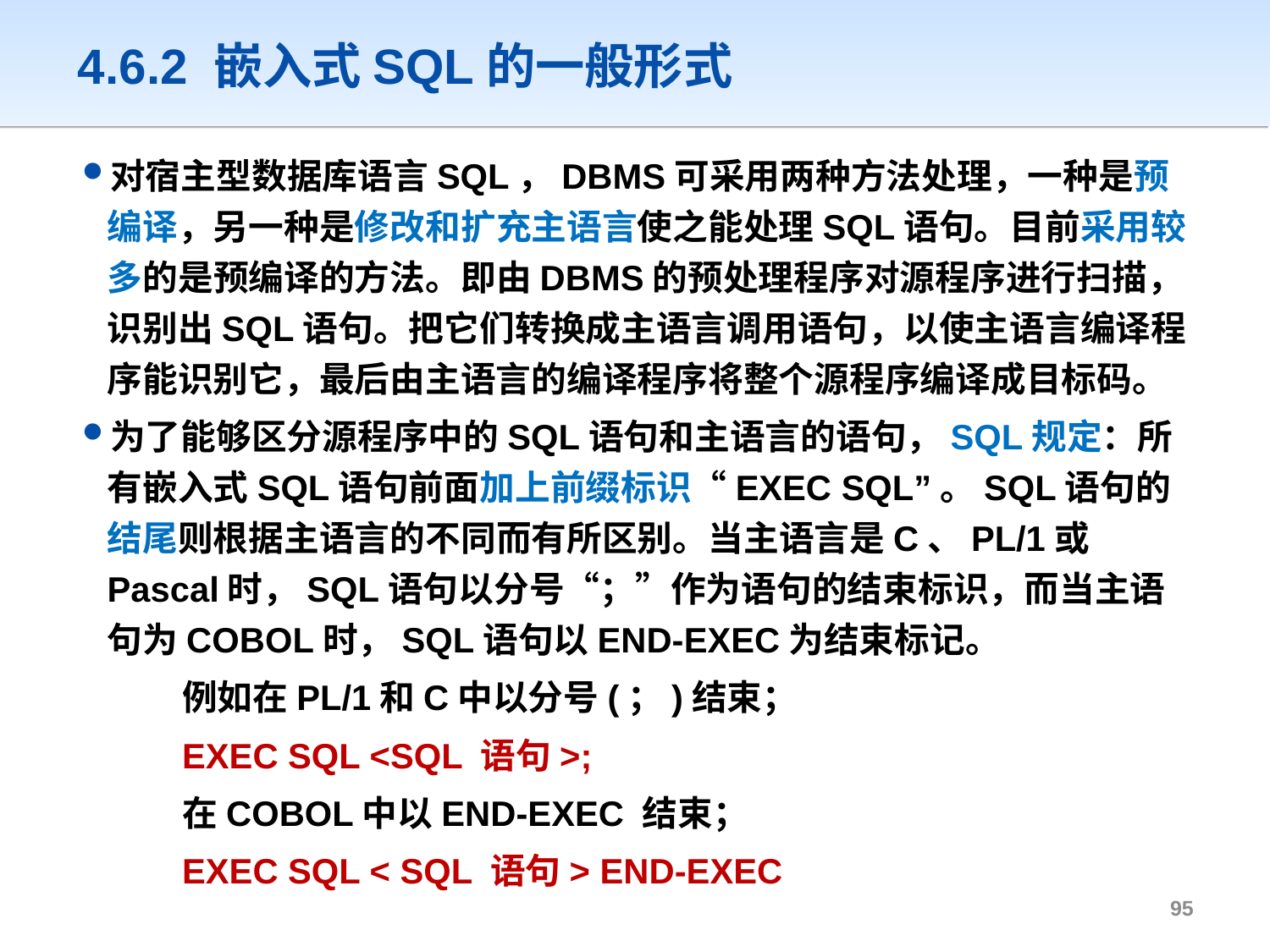

# 4.6.2 嵌入式SQL的一般形式
对宿主型数据库语言SQL，DBMS可采用两种方法处理，一种是预编译，另一种是修改和扩充主语言使之能处理SQL语句。目前采用较多的是预编译的方法。即由DBMS的预处理程序对源程序进行扫描，识别出SQL语句。把它们转换成主语言调用语句，以使主语言编译程序能识别它，最后由主语言的编译程序将整个源程序编译成目标码。
为了能够区分源程序中的SQL语句和主语言的语句，SQL规定：所有嵌入式SQL语句前面加上前缀标识“EXEC SQL”。SQL语句的结尾则根据主语言的不同而有所区别。当主语言是C、PL/1或Pascal时，SQL语句以分号“；”作为语句的结束标识，而当主语句为COBOL时，SQL语句以END-EXEC为结束标记。
例如在PL/1和C中以分号(；)结束；
EXEC SQL <SQL 语句>;
在COBOL中以END-EXEC 结束；
EXEC SQL < SQL 语句> END-EXEC

95